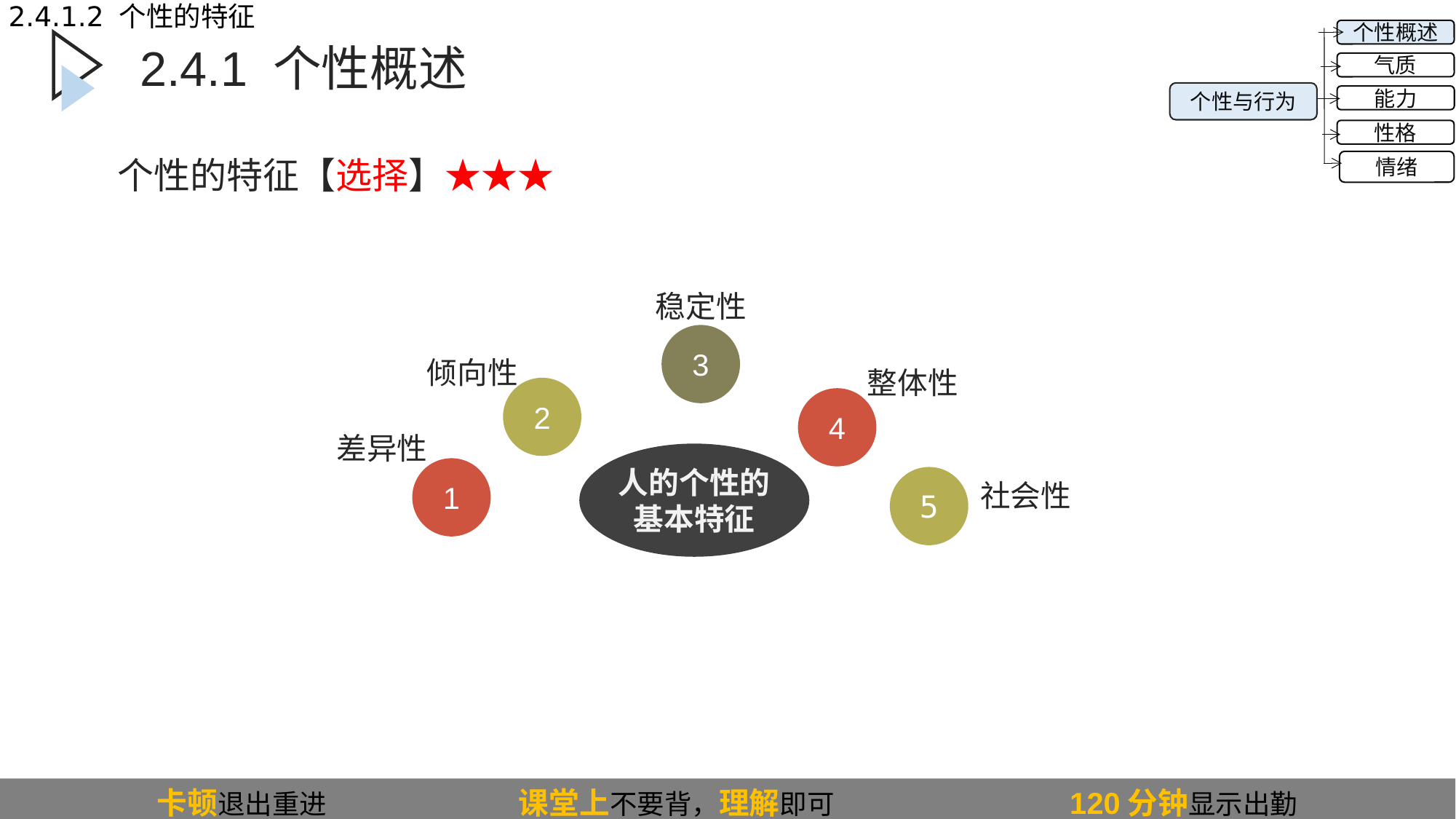

2.4.1.2 个性的特征
个性概述
气质
能力

性格
情绪
个性与行为
2.4.1 个性概述
# 个性的特征【选择】★★★
稳定性
3
倾向性
2
4
差异性
人的个性的基本特征
1
5
整体性
社会性